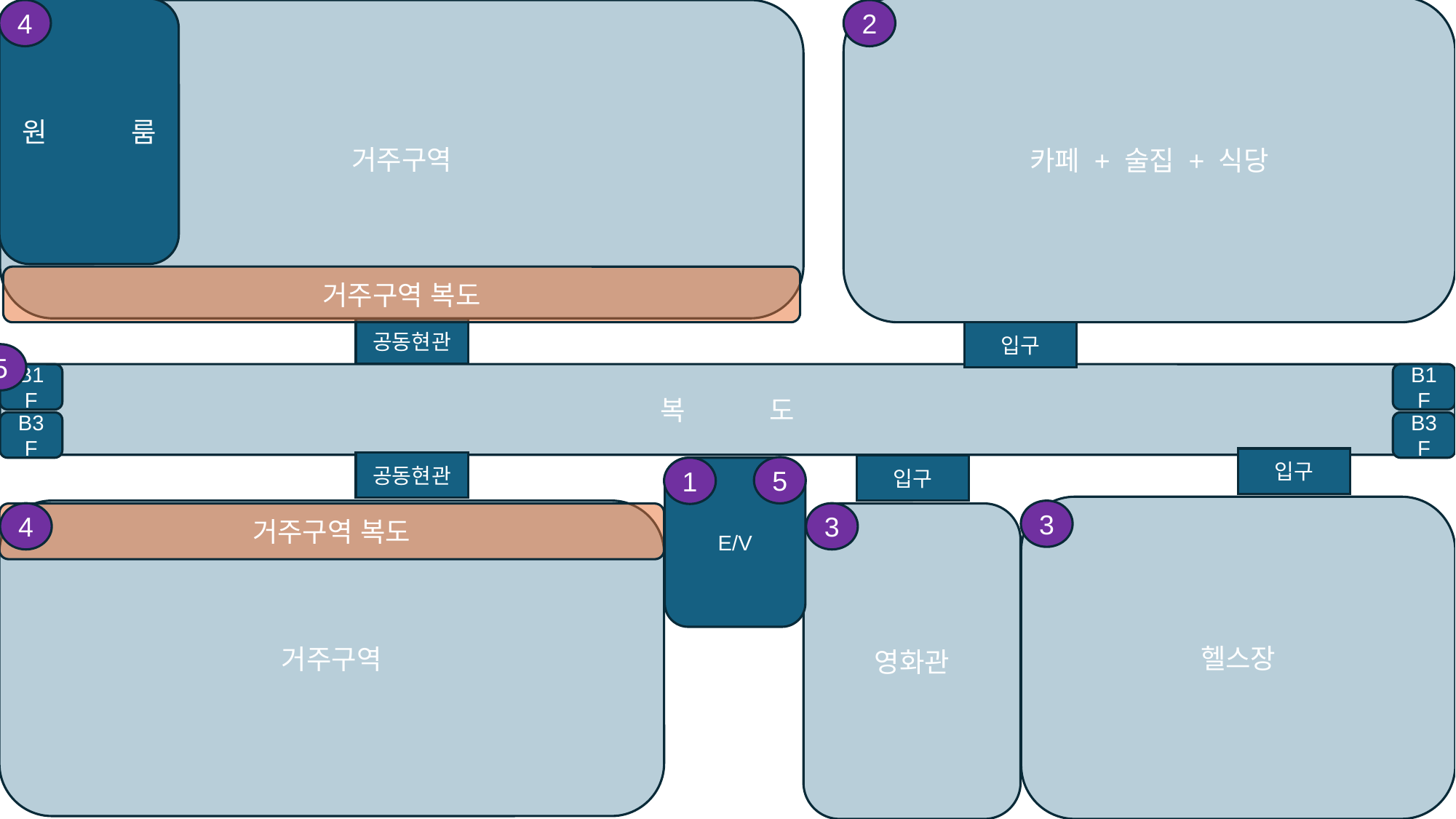

1
카페 + 술집 + 식당
원	룸
4
거주구역
2
거주구역 복도
공동현관
입구
5
복	도
B1F
B1F
B3F
B3F
입구
공동현관
입구
5
1
E/V
헬스장
거주구역
3
4
3
거주구역 복도
영화관